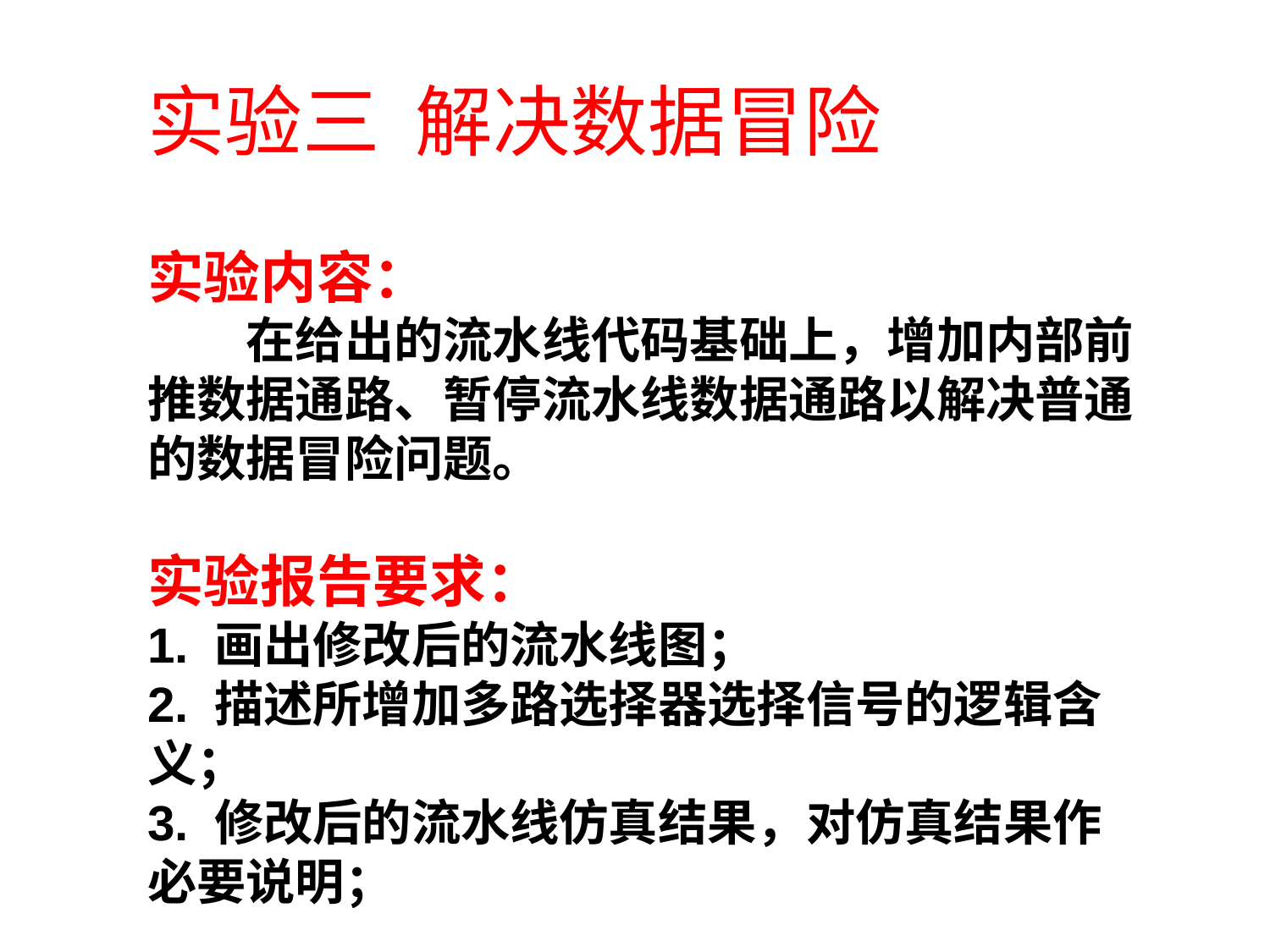

实验三  解决数据冒险

实验内容：
　　在给出的流水线代码基础上，增加内部前推数据通路、暂停流水线数据通路以解决普通的数据冒险问题。

实验报告要求：
1. 画出修改后的流水线图；
2. 描述所增加多路选择器选择信号的逻辑含义；
3. 修改后的流水线仿真结果，对仿真结果作必要说明；